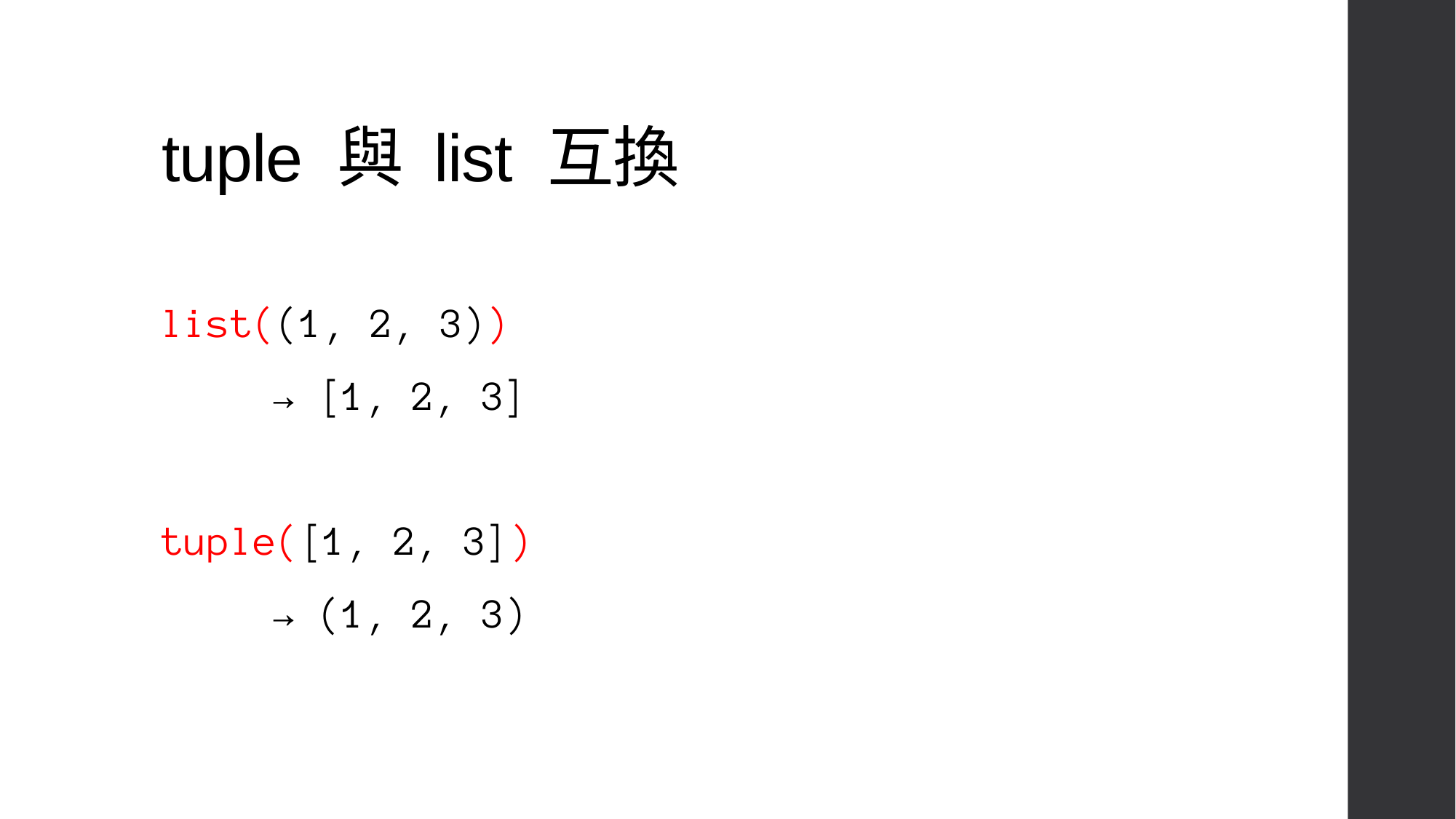

# tuple 與 list 互換

list((1, 2, 3))
	→ [1, 2, 3]

tuple([1, 2, 3])
	→ (1, 2, 3)